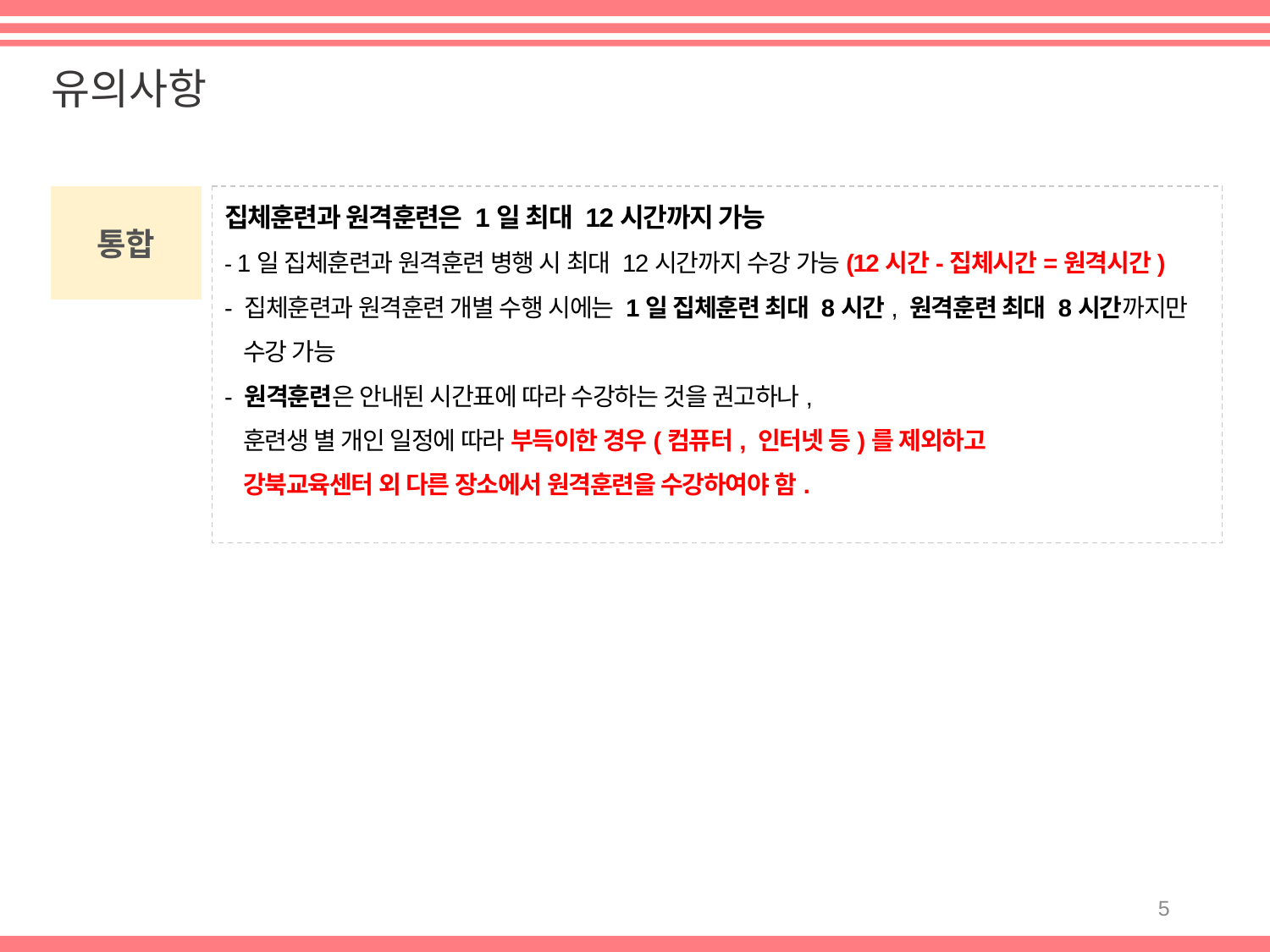

유의사항
집체훈련과 원격훈련은 1일 최대 12시간까지 가능
- 1일 집체훈련과 원격훈련 병행 시 최대 12시간까지 수강 가능(12시간-집체시간=원격시간)
- 집체훈련과 원격훈련 개별 수행 시에는 1일 집체훈련 최대 8시간, 원격훈련 최대 8시간까지만
  수강 가능
- 원격훈련은 안내된 시간표에 따라 수강하는 것을 권고하나,
  훈련생 별 개인 일정에 따라 부득이한 경우(컴퓨터, 인터넷 등)를 제외하고
  강북교육센터 외 다른 장소에서 원격훈련을 수강하여야 함.

통합
5